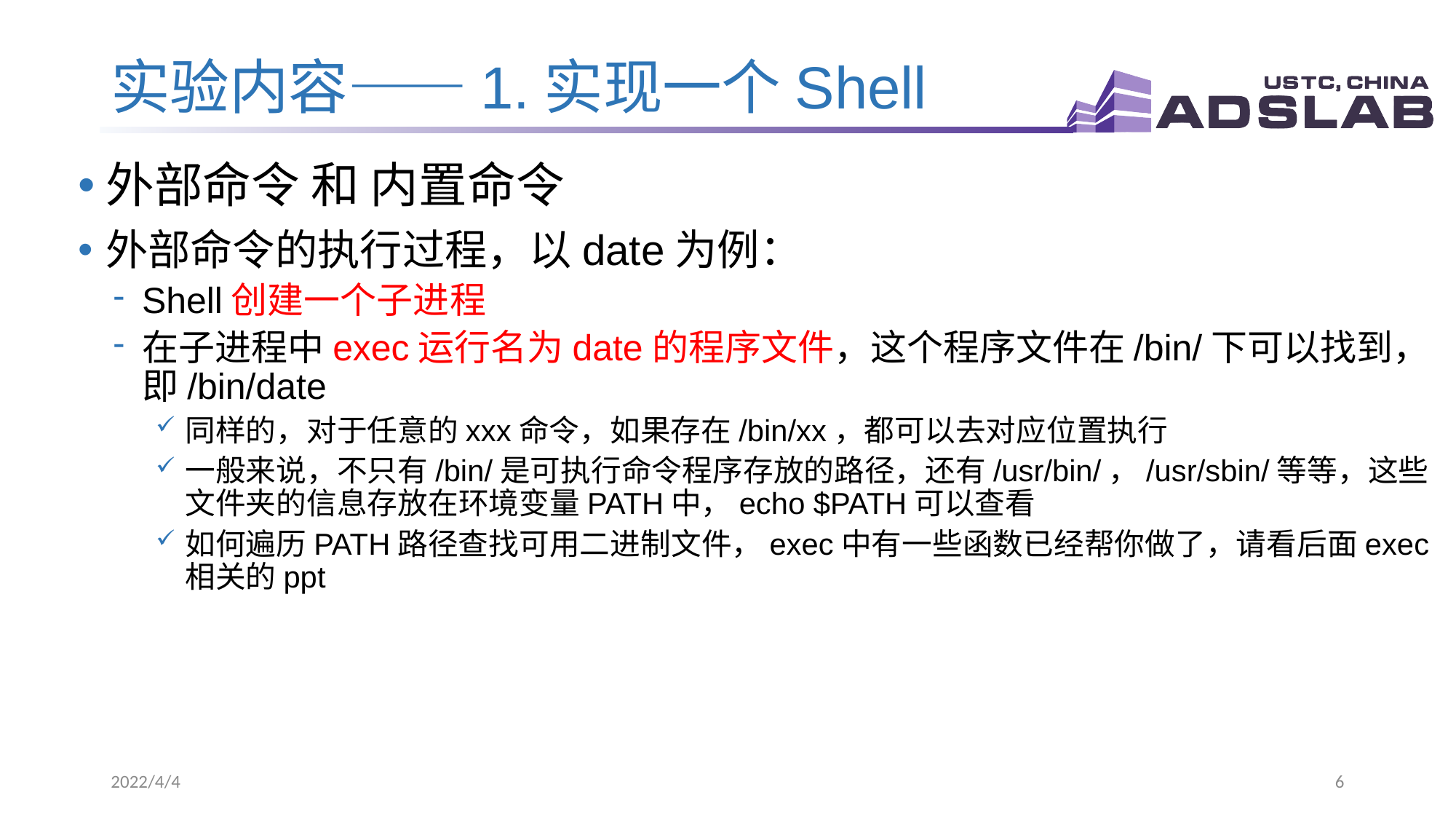

# 实验内容——1.实现一个Shell
外部命令 和 内置命令
外部命令的执行过程，以date为例：
Shell创建一个子进程
在子进程中exec运行名为date的程序文件，这个程序文件在/bin/下可以找到，即/bin/date
同样的，对于任意的xxx命令，如果存在/bin/xx，都可以去对应位置执行
一般来说，不只有/bin/是可执行命令程序存放的路径，还有/usr/bin/，/usr/sbin/等等，这些文件夹的信息存放在环境变量PATH中，echo $PATH可以查看
如何遍历PATH路径查找可用二进制文件，exec中有一些函数已经帮你做了，请看后面exec相关的ppt

2022/4/4
6